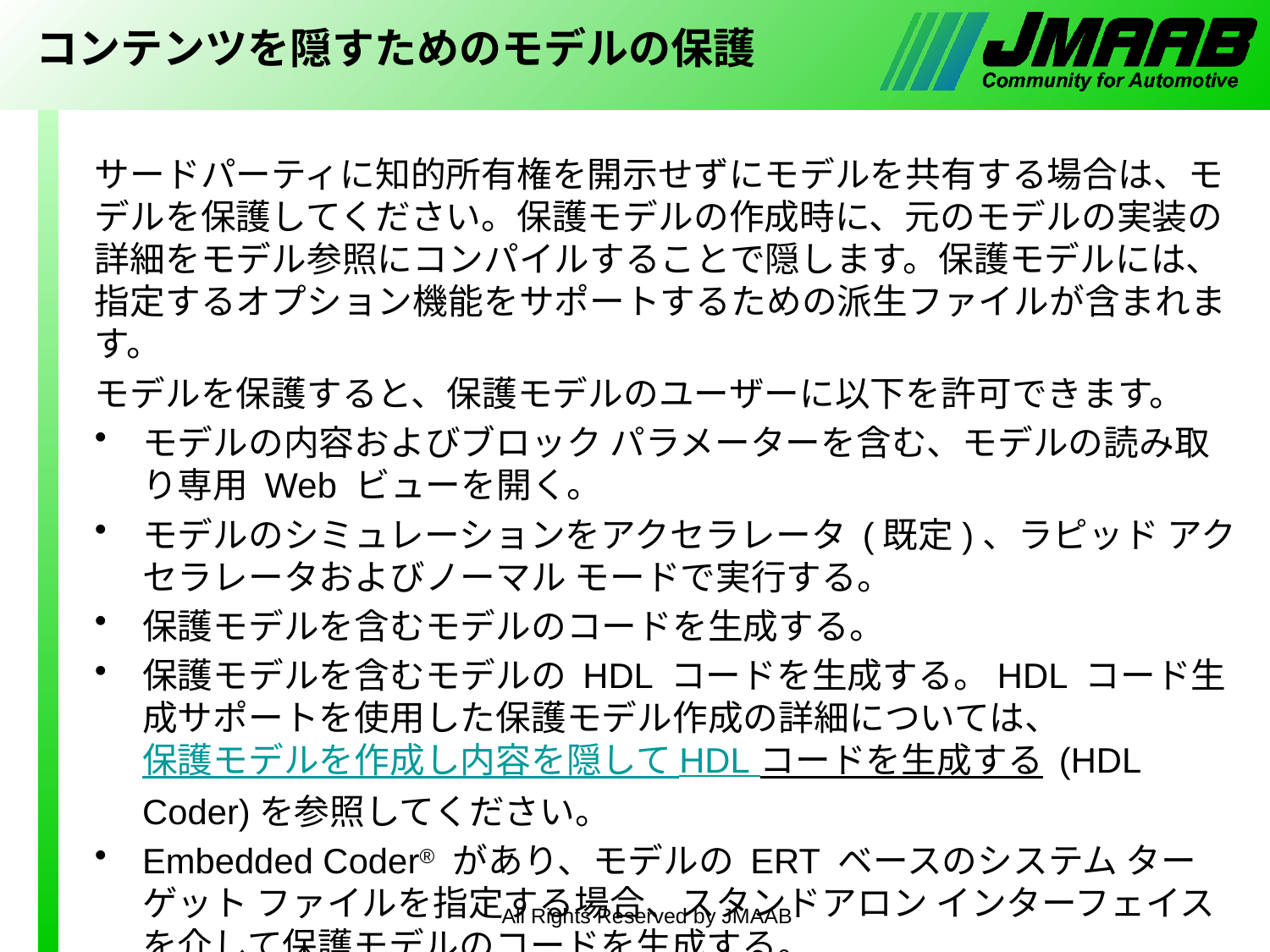

# コンテンツを隠すためのモデルの保護
サードパーティに知的所有権を開示せずにモデルを共有する場合は、モデルを保護してください。保護モデルの作成時に、元のモデルの実装の詳細をモデル参照にコンパイルすることで隠します。保護モデルには、指定するオプション機能をサポートするための派生ファイルが含まれます。
モデルを保護すると、保護モデルのユーザーに以下を許可できます。
モデルの内容およびブロック パラメーターを含む、モデルの読み取り専用 Web ビューを開く。
モデルのシミュレーションをアクセラレータ (既定)、ラピッド アクセラレータおよびノーマル モードで実行する。
保護モデルを含むモデルのコードを生成する。
保護モデルを含むモデルの HDL コードを生成する。HDL コード生成サポートを使用した保護モデル作成の詳細については、保護モデルを作成し内容を隠して HDL コードを生成する (HDL Coder)を参照してください。
Embedded Coder® があり、モデルの ERT ベースのシステム ターゲット ファイルを指定する場合、スタンドアロン インターフェイスを介して保護モデルのコードを生成する。